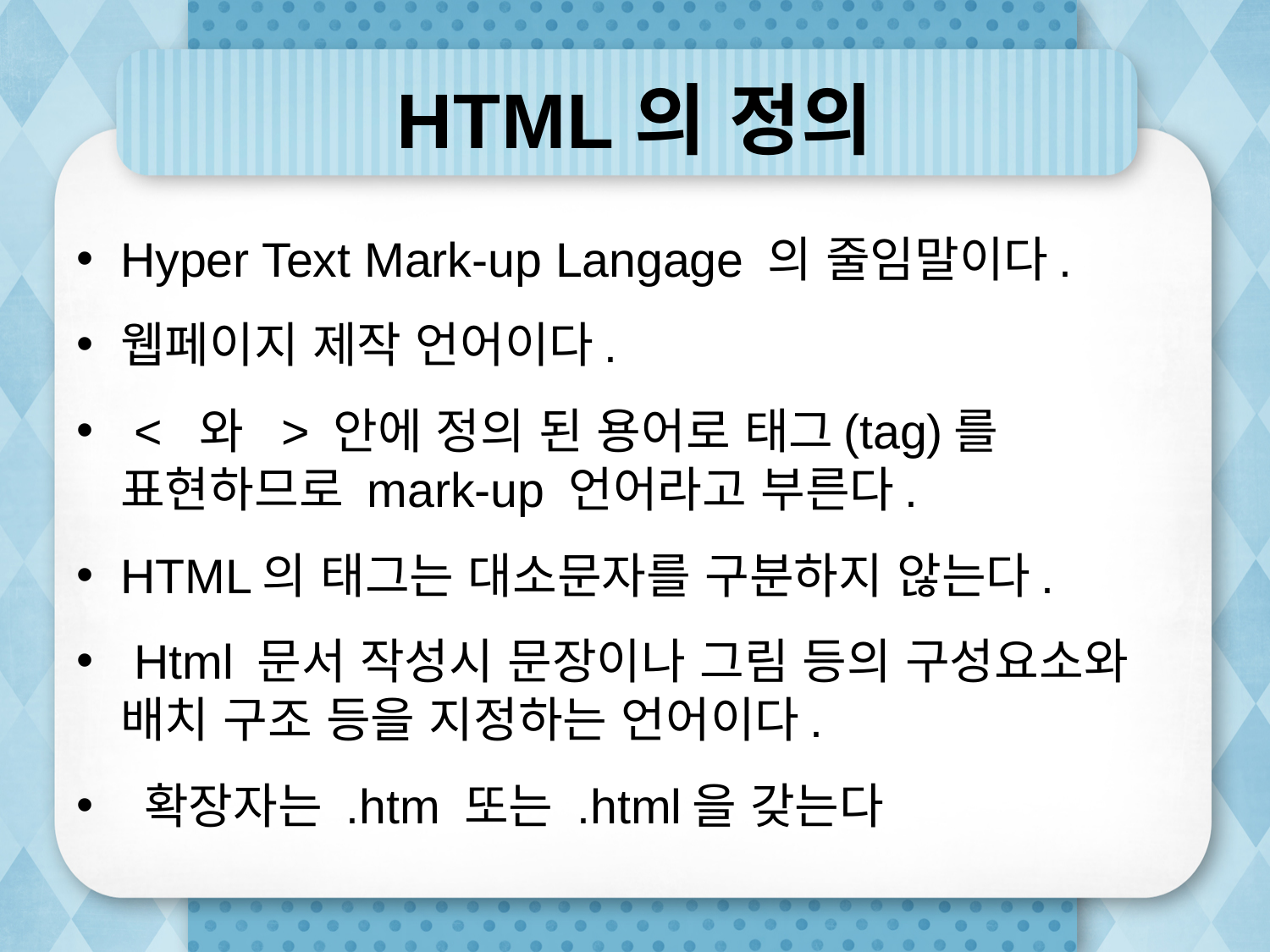

# HTML의 정의
Hyper Text Mark-up Langage 의 줄임말이다.
웹페이지 제작 언어이다.
 <  와  > 안에 정의 된 용어로 태그(tag)를 표현하므로 mark-up 언어라고 부른다.
HTML의 태그는 대소문자를 구분하지 않는다.
 Html 문서 작성시 문장이나 그림 등의 구성요소와 배치 구조 등을 지정하는 언어이다.
 확장자는 .htm 또는 .html을 갖는다